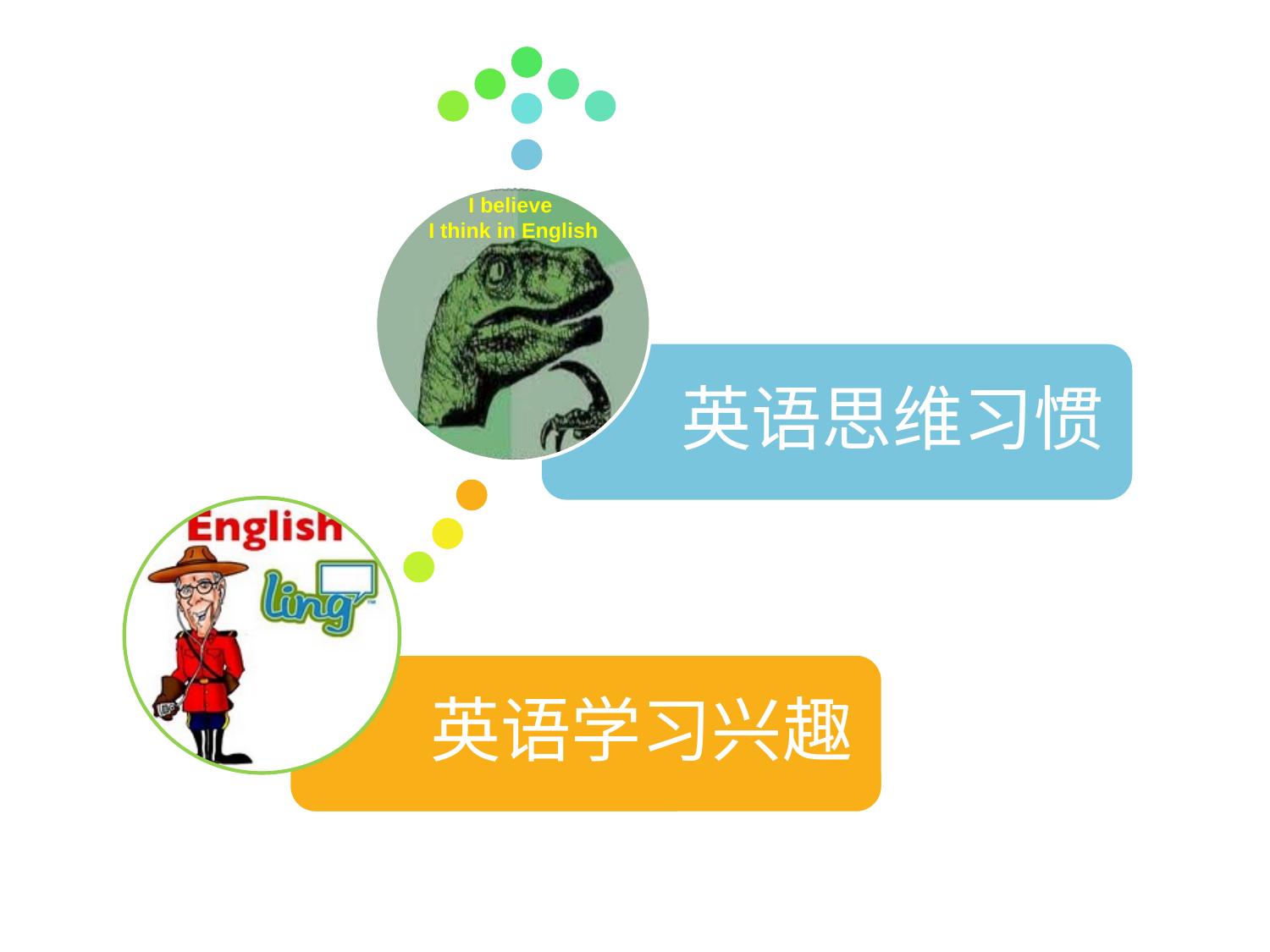

英语学习兴趣
英语思维习惯
I believe
I think in English